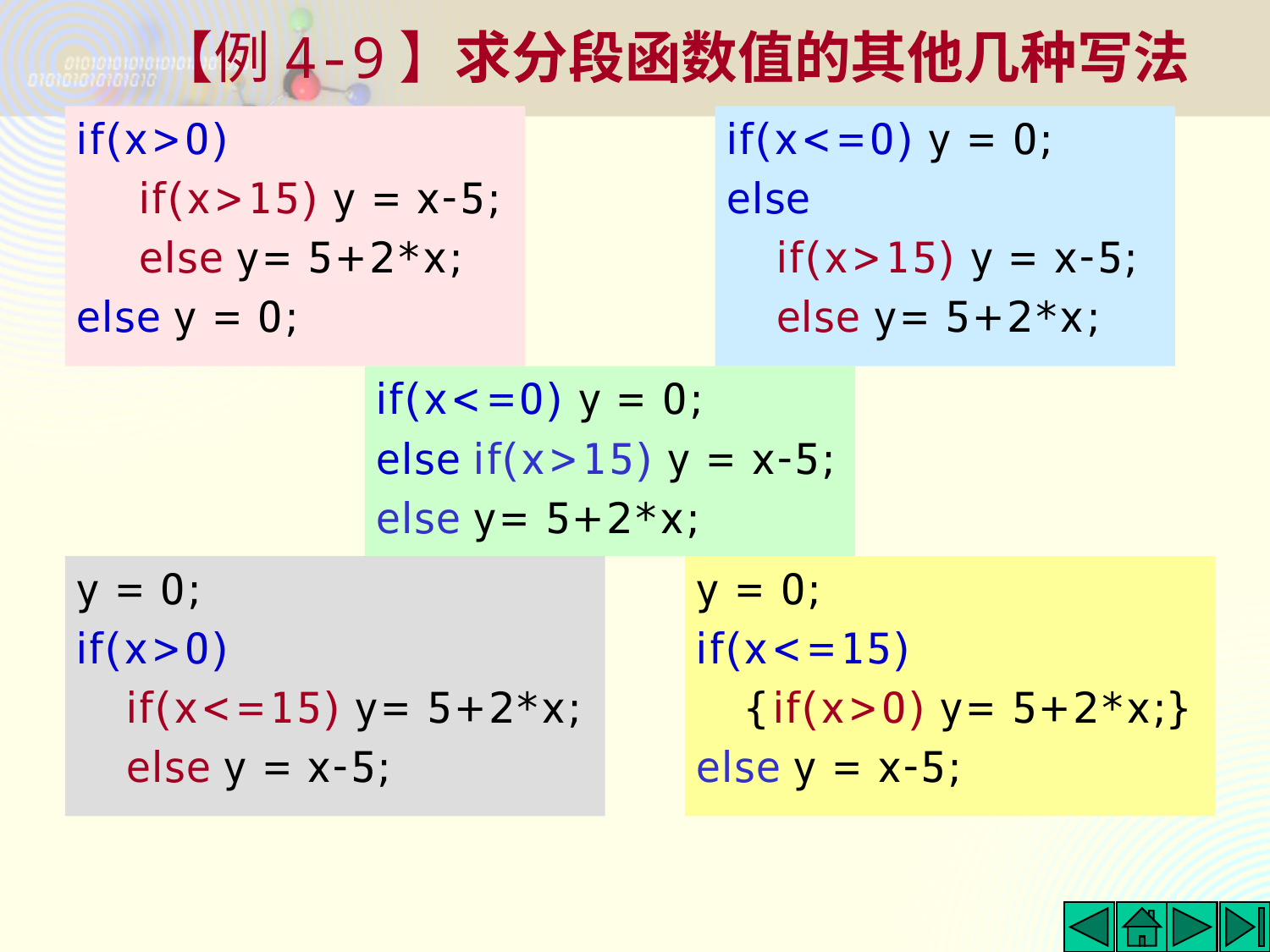

【例4-9】求分段函数值的其他几种写法
if(x>0)
     if(x>15) y = x-5;
     else y= 5+2*x;
else y = 0;
if(x<=0) y = 0;
else
    if(x>15) y = x-5;
    else y= 5+2*x;
if(x<=0) y = 0;
else if(x>15) y = x-5;
else y= 5+2*x;
y = 0;
if(x>0)
    if(x<=15) y= 5+2*x;
    else y = x-5;
y = 0;
if(x<=15)
    {if(x>0) y= 5+2*x;}
else y = x-5;